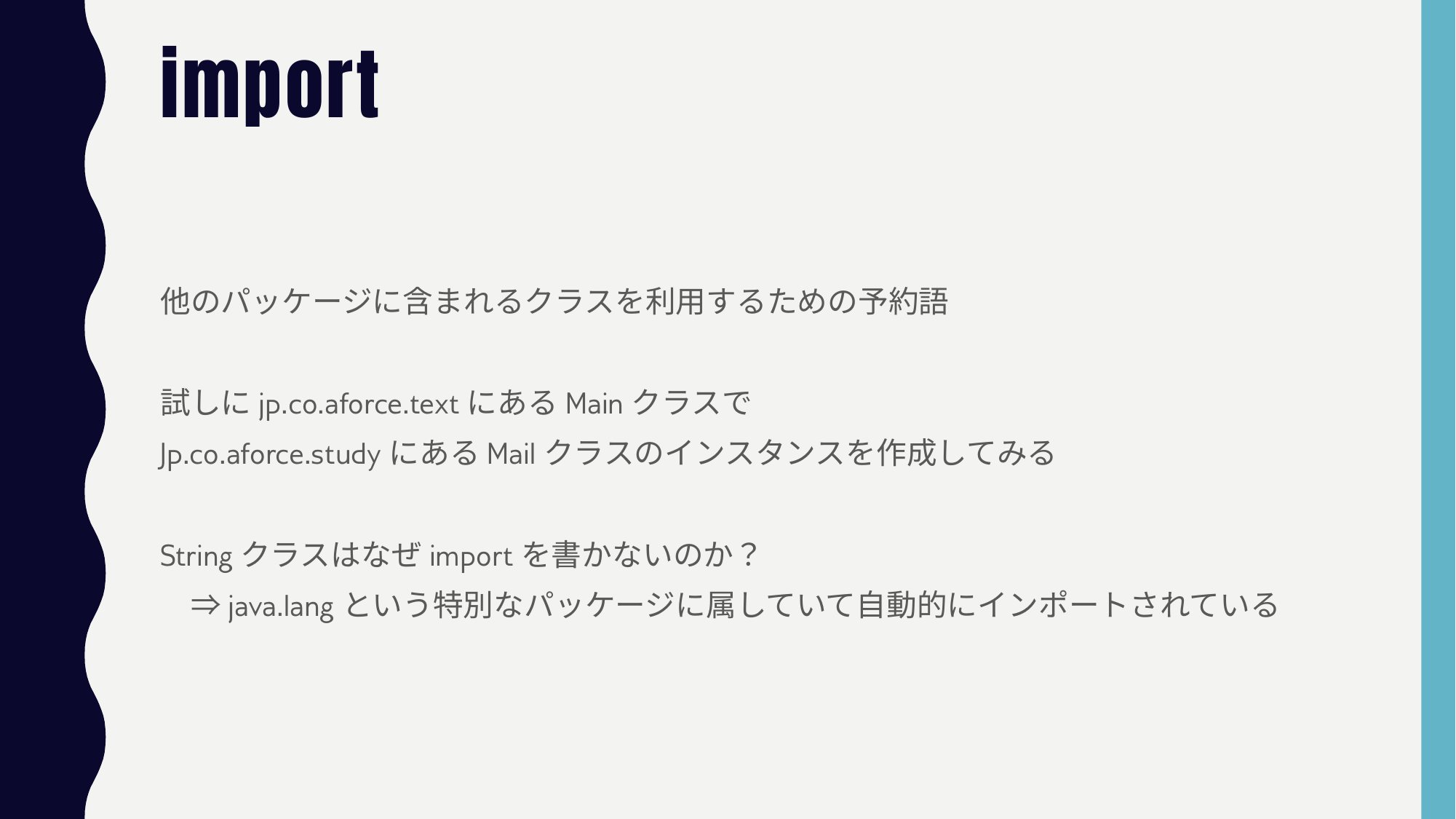

# import
他のパッケージに含まれるクラスを利用するための予約語

試しにjp.co.aforce.textにあるMainクラスで
Jp.co.aforce.studyにあるMailクラスのインスタンスを作成してみる

Stringクラスはなぜimportを書かないのか？
　⇒java.langという特別なパッケージに属していて自動的にインポートされている